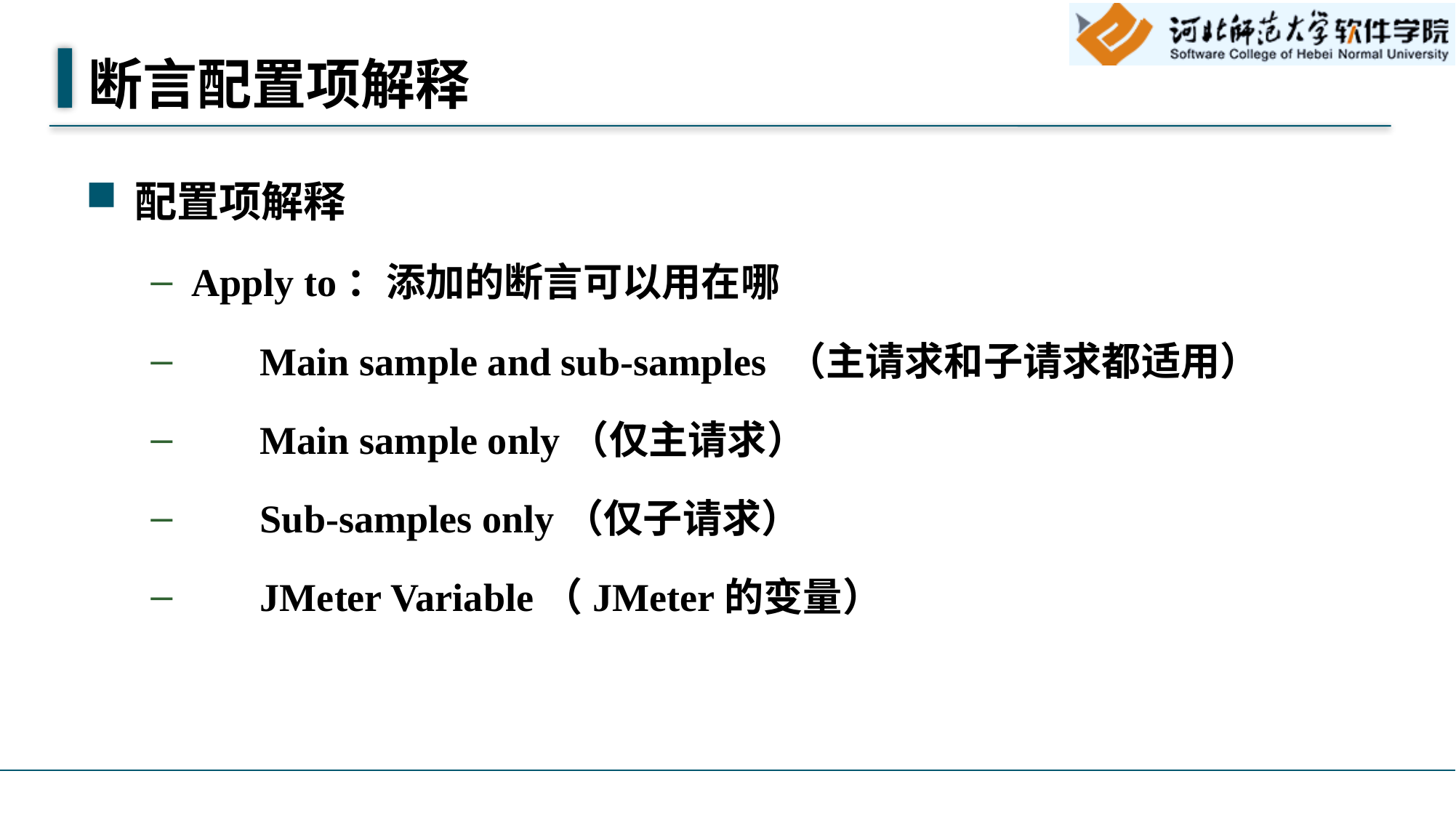

# 断言配置项解释
配置项解释
Apply to：添加的断言可以用在哪
       Main sample and sub-samples （主请求和子请求都适用）
       Main sample only（仅主请求）
       Sub-samples only（仅子请求）
       JMeter Variable（JMeter的变量）